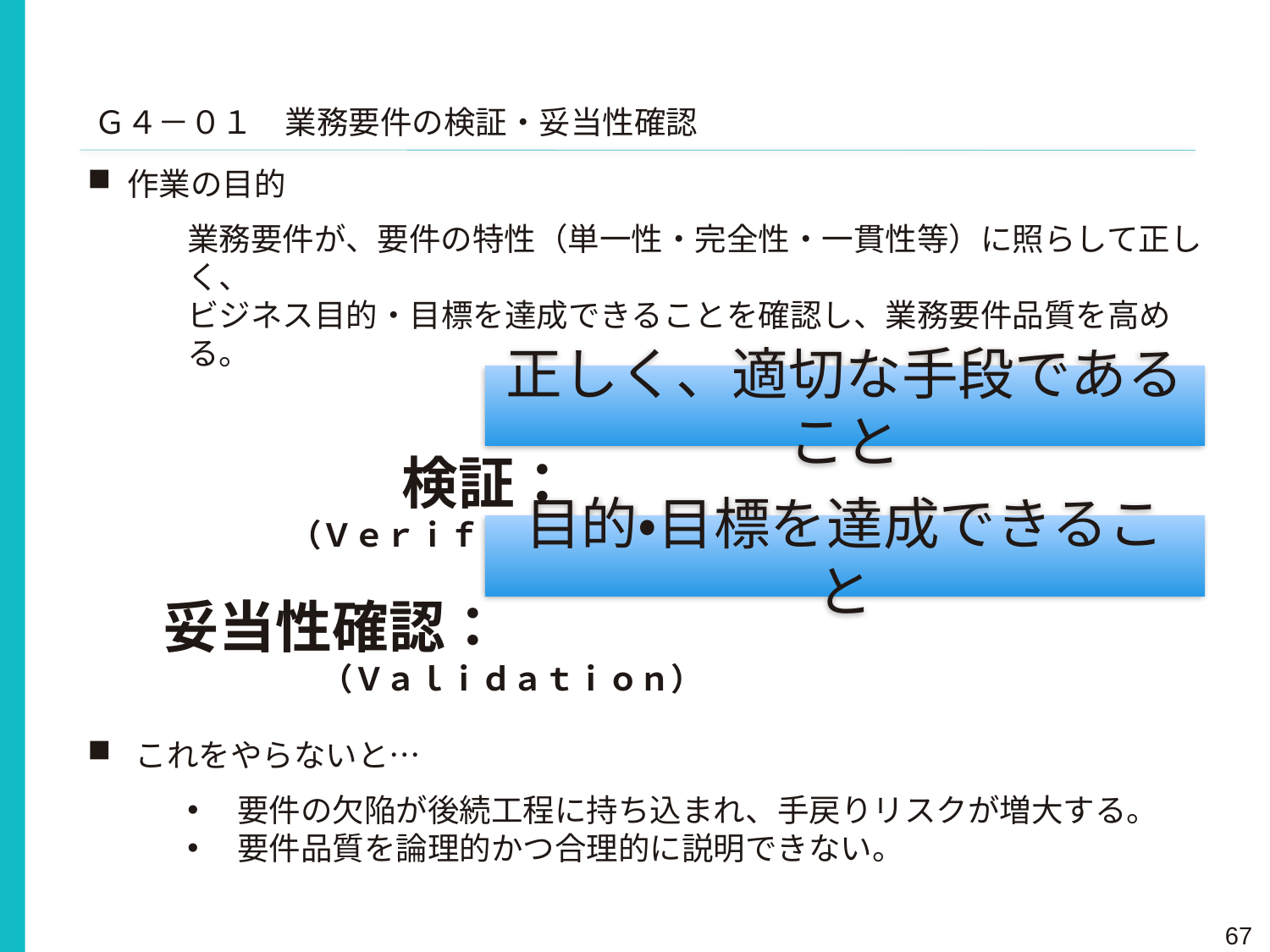

Ｇ４－０１　業務要件の検証・妥当性確認
作業の目的

業務要件が、要件の特性（単一性・完全性・一貫性等）に照らして正しく、
ビジネス目的・目標を達成できることを確認し、業務要件品質を高める。

　　　　 検証：
　　　　（Ｖｅｒｉｆｉｃａｔｉｏｎ）

妥当性確認：
　　　　　（Ｖａｌｉｄａｔｉｏｎ）

これをやらないと…

要件の欠陥が後続工程に持ち込まれ、手戻りリスクが増大する。
要件品質を論理的かつ合理的に説明できない。
正しく、適切な手段であること
目的・目標を達成できること
67